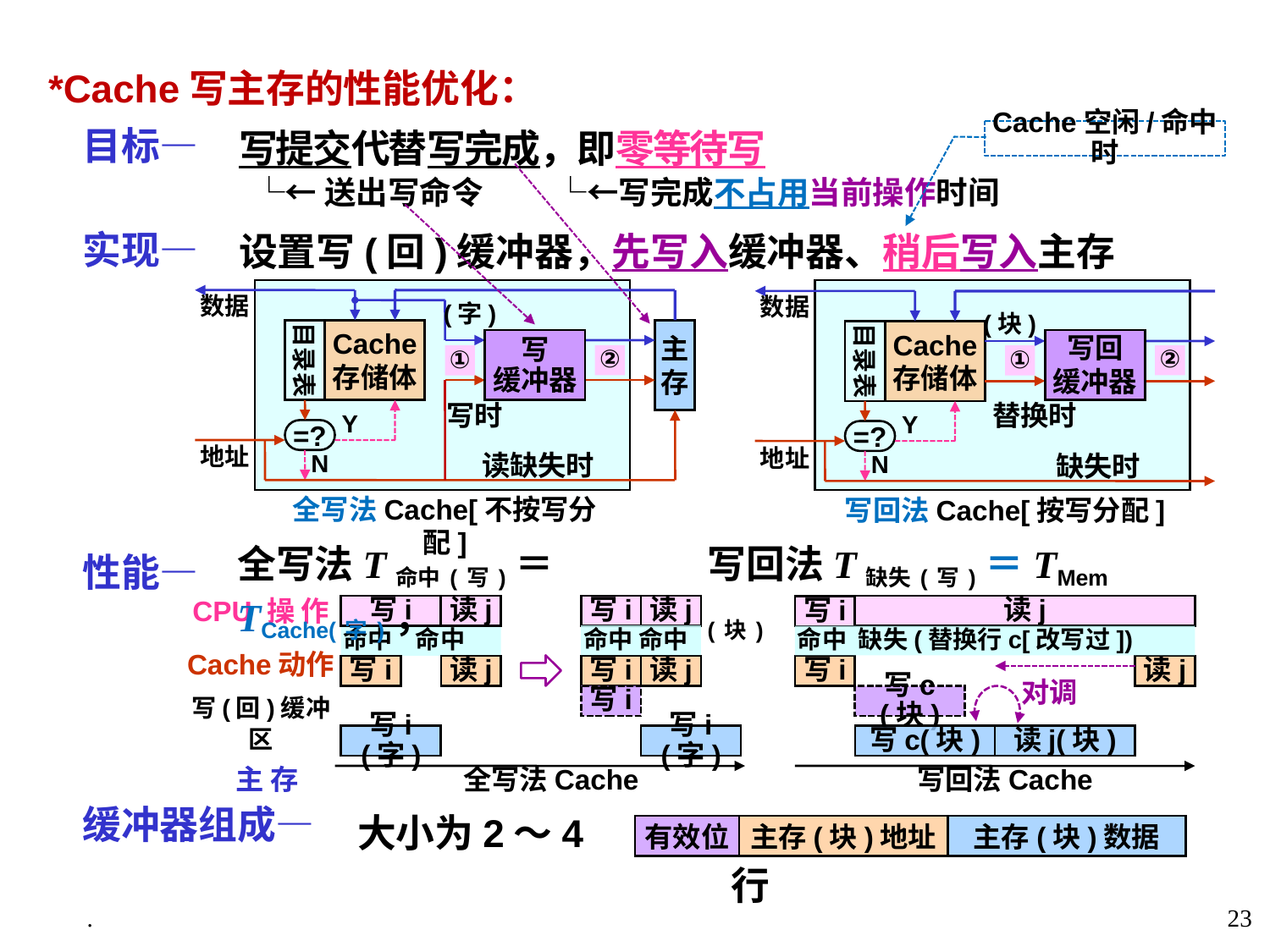

*Cache写主存的性能优化：
    目标—

    实现—

    性能—

    缓冲器组成—
写提交代替写完成，即零等待写
  └←送出写命令          └←写完成不占用当前操作时间
设置写(回)缓冲器，先写入缓冲器、稍后写入主存
Cache空闲/命中时

数据

(字)
目录表
Cache
存储体
主
存

写时

Y
=?

地址

N
读缺失时

全写法Cache[不按写分配]

数据

(块)
目录表
Cache
存储体

替换时

Y
=?

地址

N
缺失时

写回法Cache[按写分配]

写
缓冲器
②
①
写回
缓冲器
②
①
全写法T命中(写)＝TCache(字)，
写回法T缺失(写)＝TMem(块)
CPU 操 作
Cache动作
写(回)缓冲区
 主 存
写i
读j
写i
读j
命中 命中
命中    命中

读j
读j
写i
写i
写i
写i(字)
写i(字)

全写法Cache
读j
写i
命中  缺失(替换行c[改写过])
读j
写i
写c(块)
写c(块)
读j(块)

写回法Cache
对调

大小为2～4行
有效位
主存(块)地址
主存(块)数据
.
23